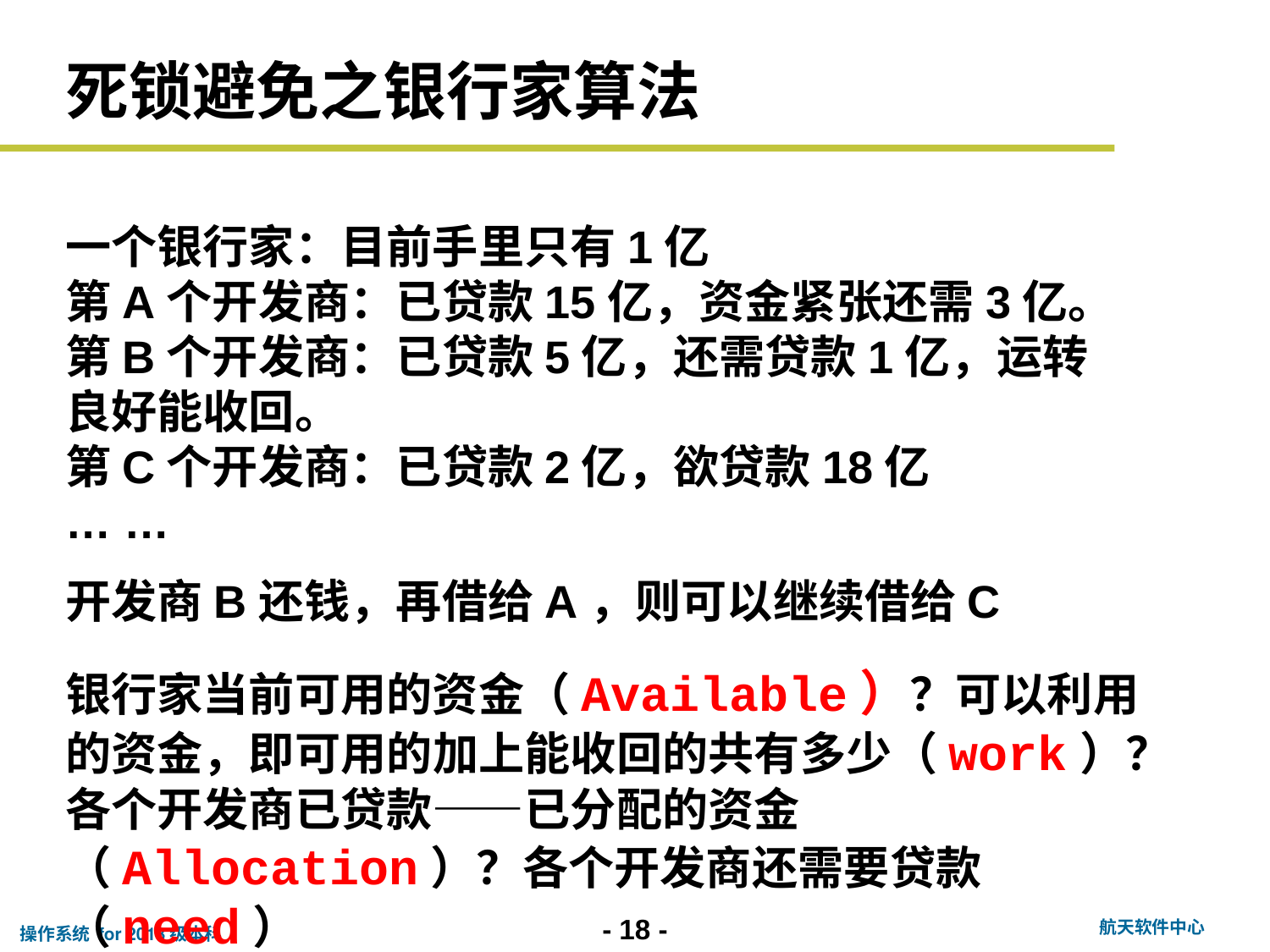

# 死锁避免之银行家算法
一个银行家：目前手里只有1亿
第A个开发商：已贷款15亿，资金紧张还需3亿。
第B个开发商：已贷款5亿，还需贷款1亿，运转良好能收回。
第C个开发商：已贷款2亿，欲贷款18亿
… …
开发商B还钱，再借给A，则可以继续借给C
银行家当前可用的资金（Available）？可以利用的资金，即可用的加上能收回的共有多少（work）？各个开发商已贷款——已分配的资金（Allocation）？各个开发商还需要贷款（need）